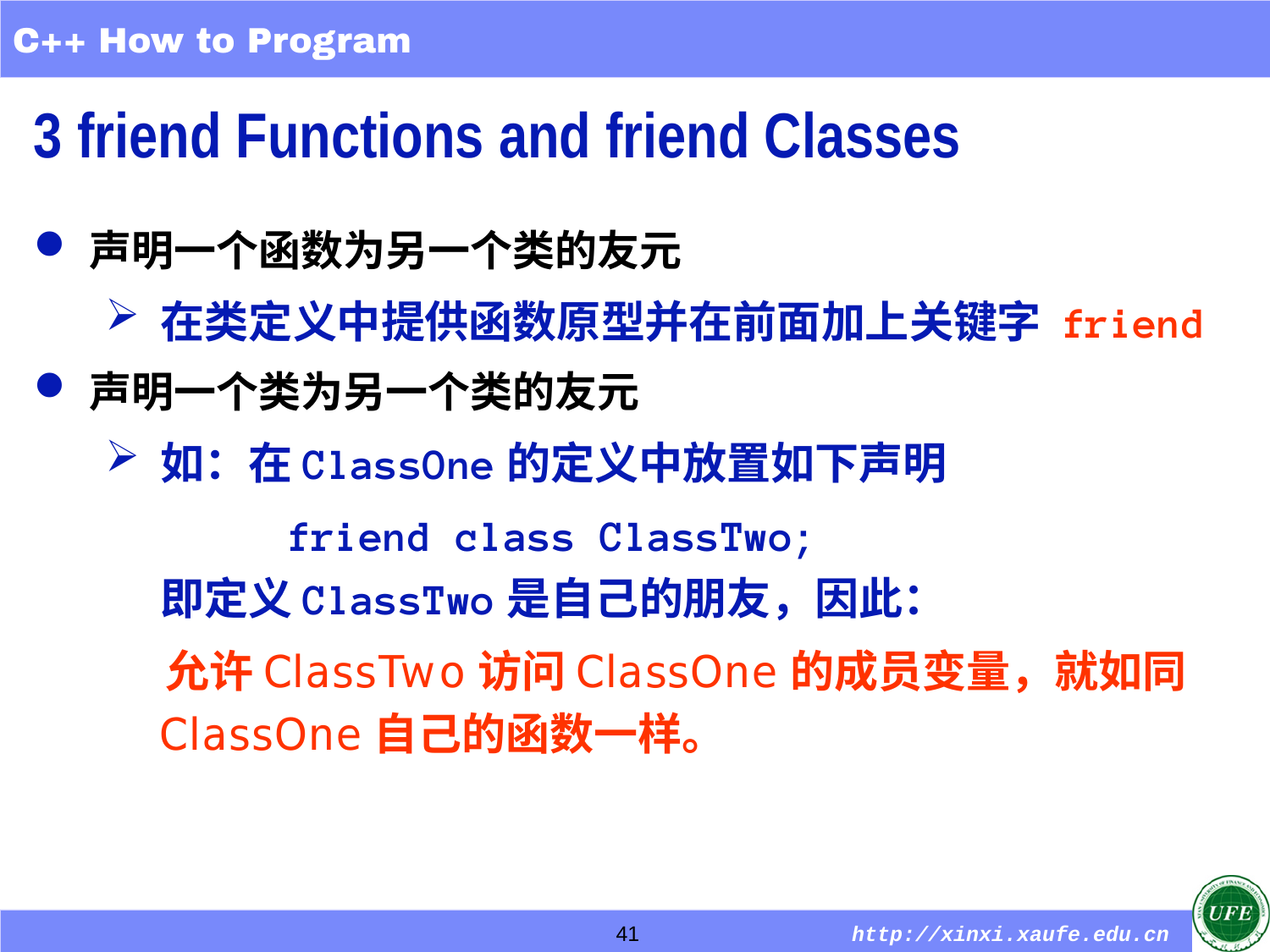

3 friend Functions and friend Classes
声明一个函数为另一个类的友元
在类定义中提供函数原型并在前面加上关键字 friend
声明一个类为另一个类的友元
如：在ClassOne的定义中放置如下声明
	   	friend class ClassTwo;
即定义ClassTwo是自己的朋友，因此：
     允许ClassTwo访问ClassOne的成员变量，就如同ClassOne自己的函数一样。
41